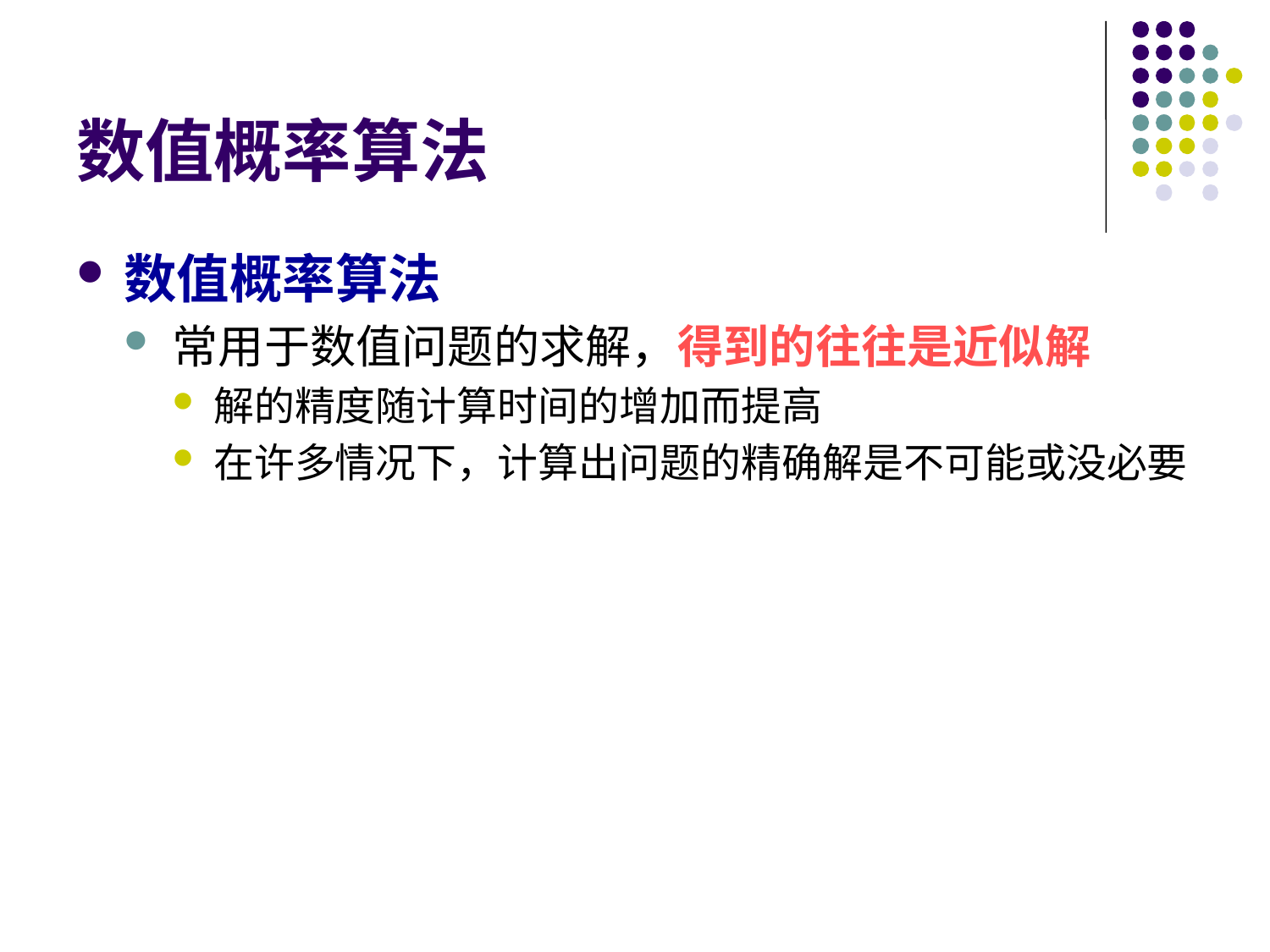

# 数值概率算法
数值概率算法
常用于数值问题的求解，得到的往往是近似解
解的精度随计算时间的增加而提高
在许多情况下，计算出问题的精确解是不可能或没必要